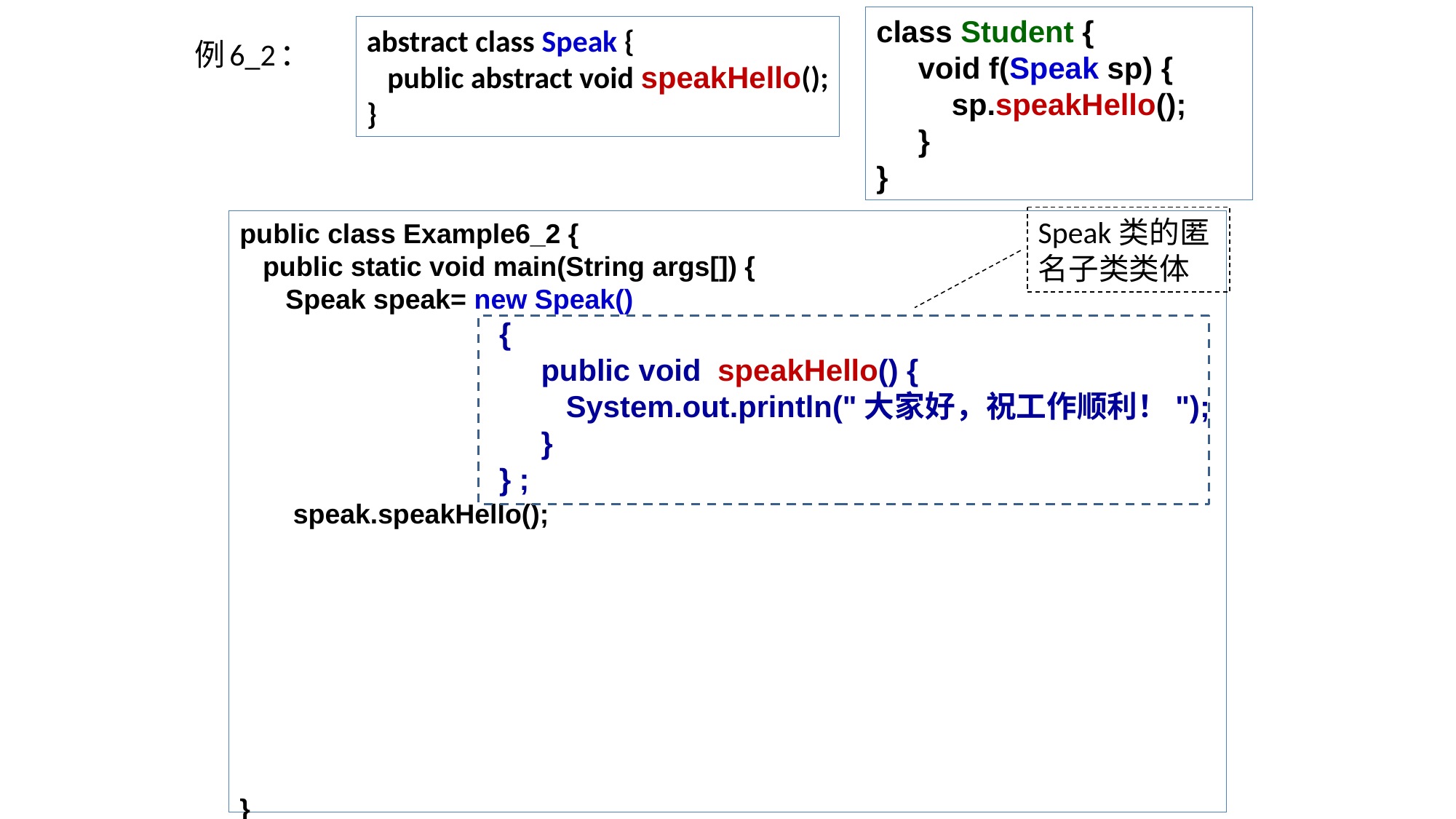

class Student {
     void f(Speak sp) {
         sp.speakHello();
     }
}
abstract class Speak {
   public abstract void speakHello();
}
# 例6_2：
Speak类的匿名子类类体
public class Example6_2 {
   public static void main(String args[]) {
      Speak speak= new Speak()
                               {
                                    public void  speakHello() {
                                       System.out.println("大家好，祝工作顺利！");
                                    }
                               } ;
       speak.speakHello();

}

8